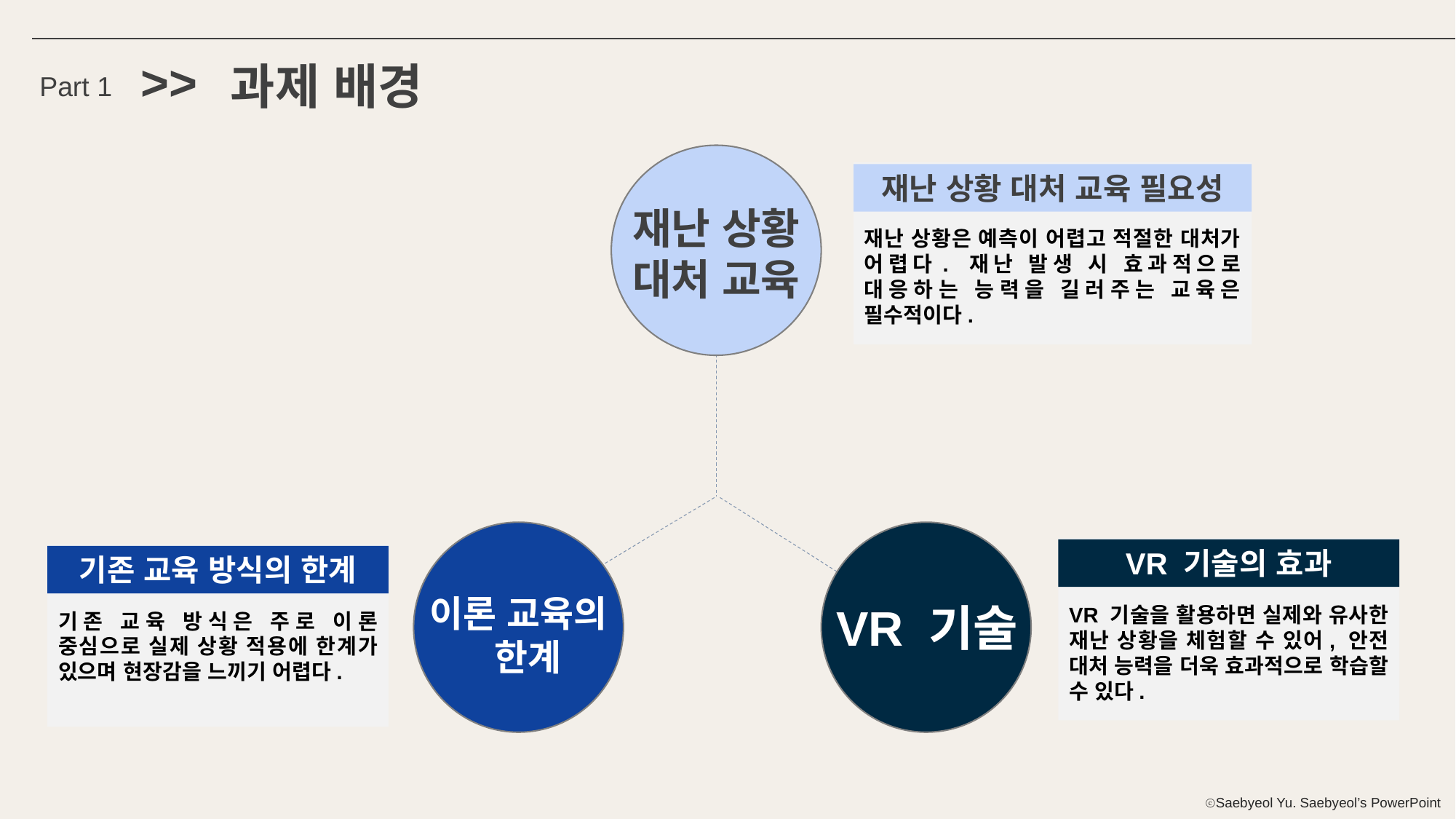

>>
과제 배경
Part 1

재난 상황 대처 교육 필요성

재난 상황
대처 교육
재난 상황은 예측이 어렵고 적절한 대처가 어렵다. 재난 발생 시 효과적으로 대응하는 능력을 길러주는 교육은 필수적이다.

VR 기술의 효과

VR 기술을 활용하면 실제와 유사한 재난 상황을 체험할 수 있어, 안전 대처 능력을 더욱 효과적으로 학습할 수 있다.

기존 교육 방식의 한계

기존 교육 방식은 주로 이론 중심으로 실제 상황 적용에 한계가 있으며 현장감을 느끼기 어렵다.
이론 교육의
 한계
VR 기술